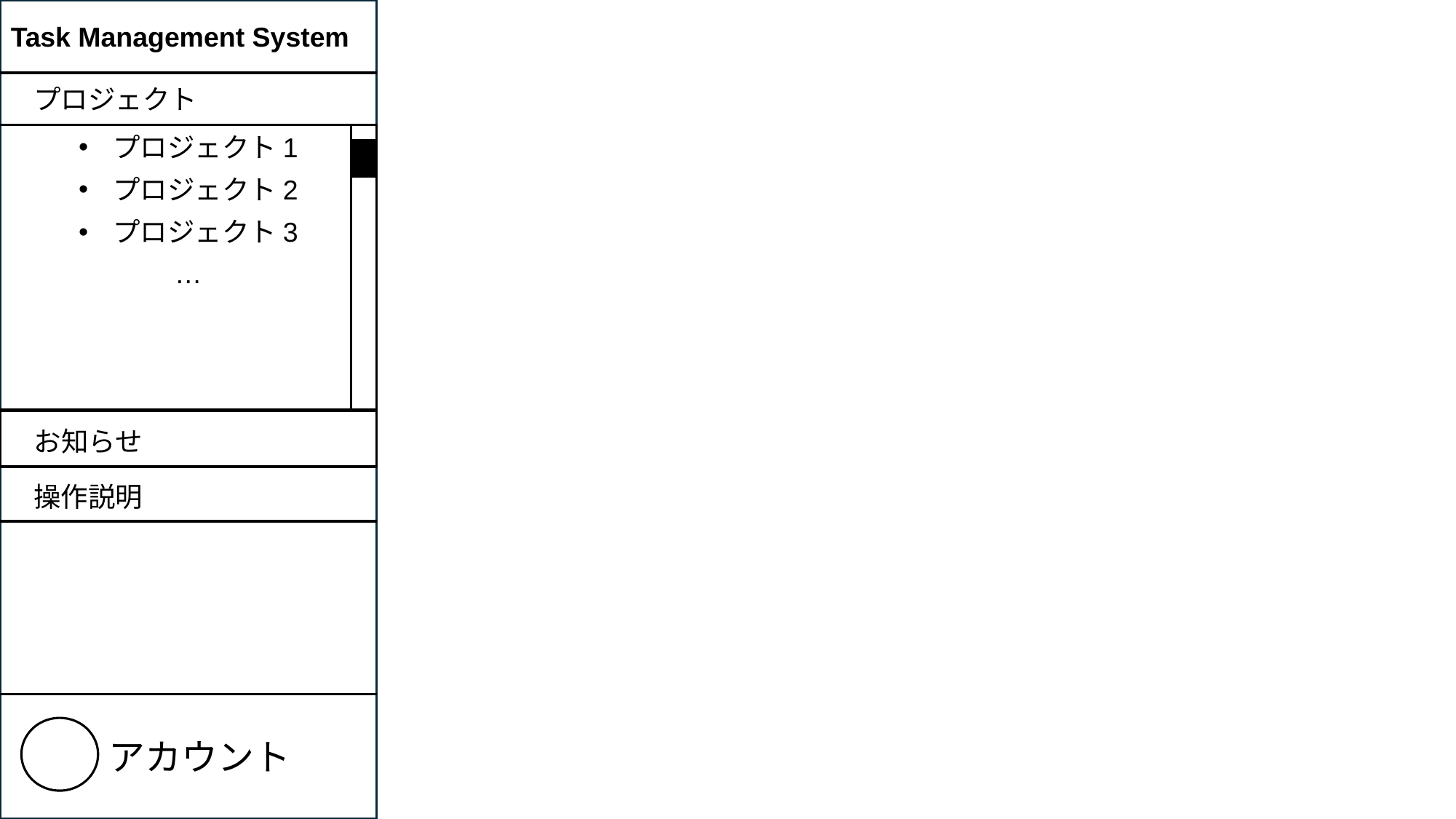

Task Management System
プロジェクト
プロジェクト1

プロジェクト2
プロジェクト3
…

お知らせ
操作説明

アカウント